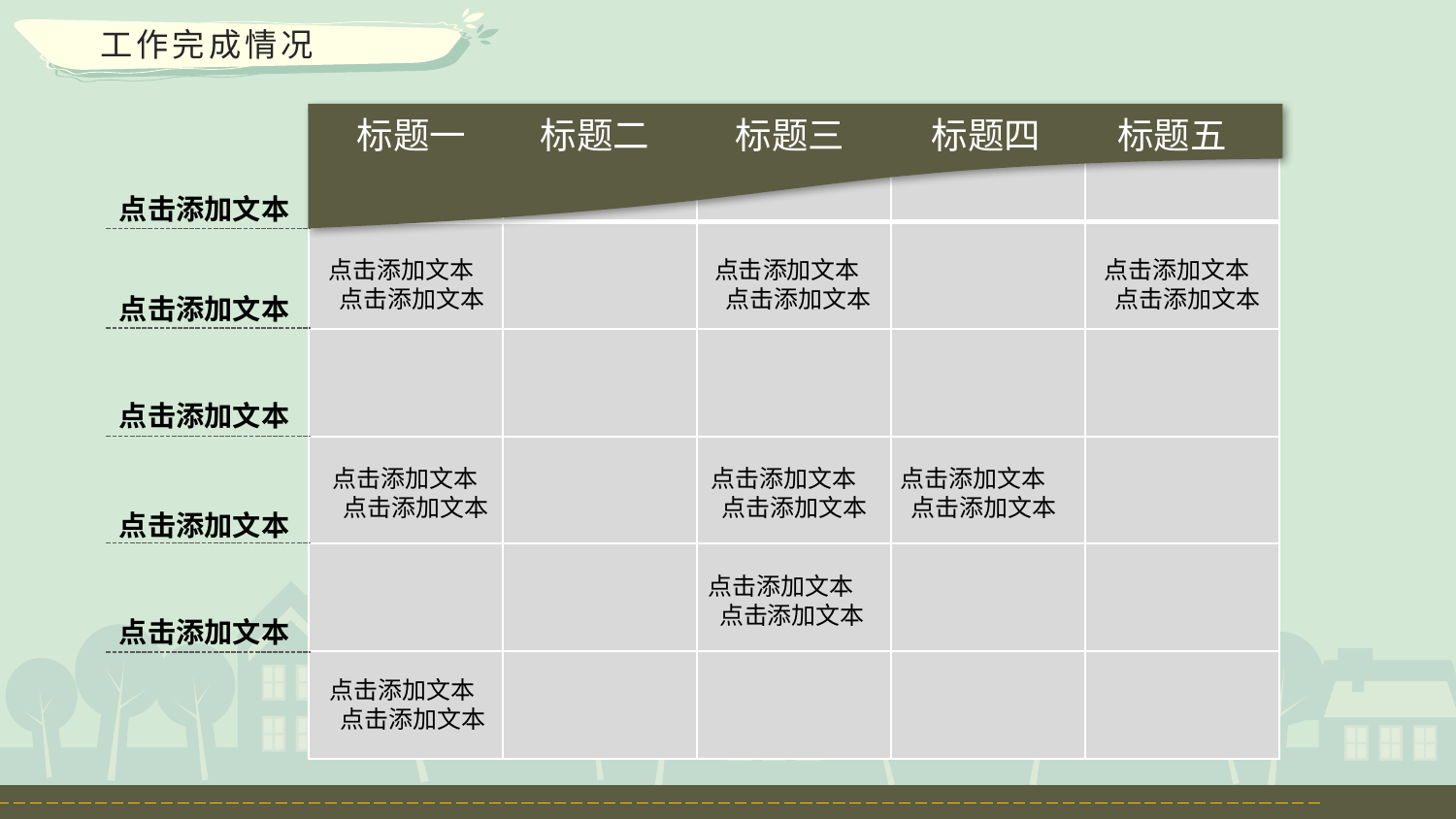

工作完成情况

标题一
标题二
标题三
标题四
标题五
|  |  |  |  |  |
| --- | --- | --- | --- | --- |
|  |  |  |  |  |
|  |  |  |  |  |
|  |  |  |  |  |
|  |  |  |  |  |
|  |  |  |  |  |
点击添加文本
点击添加文本
点击添加文本
点击添加文本
点击添加文本
点击添加文本
点击添加文本
点击添加文本
点击添加文本
点击添加文本
点击添加文本
点击添加文本
点击添加文本
点击添加文本
点击添加文本
点击添加文本
点击添加文本
点击添加文本
点击添加文本
点击添加文本
点击添加文本